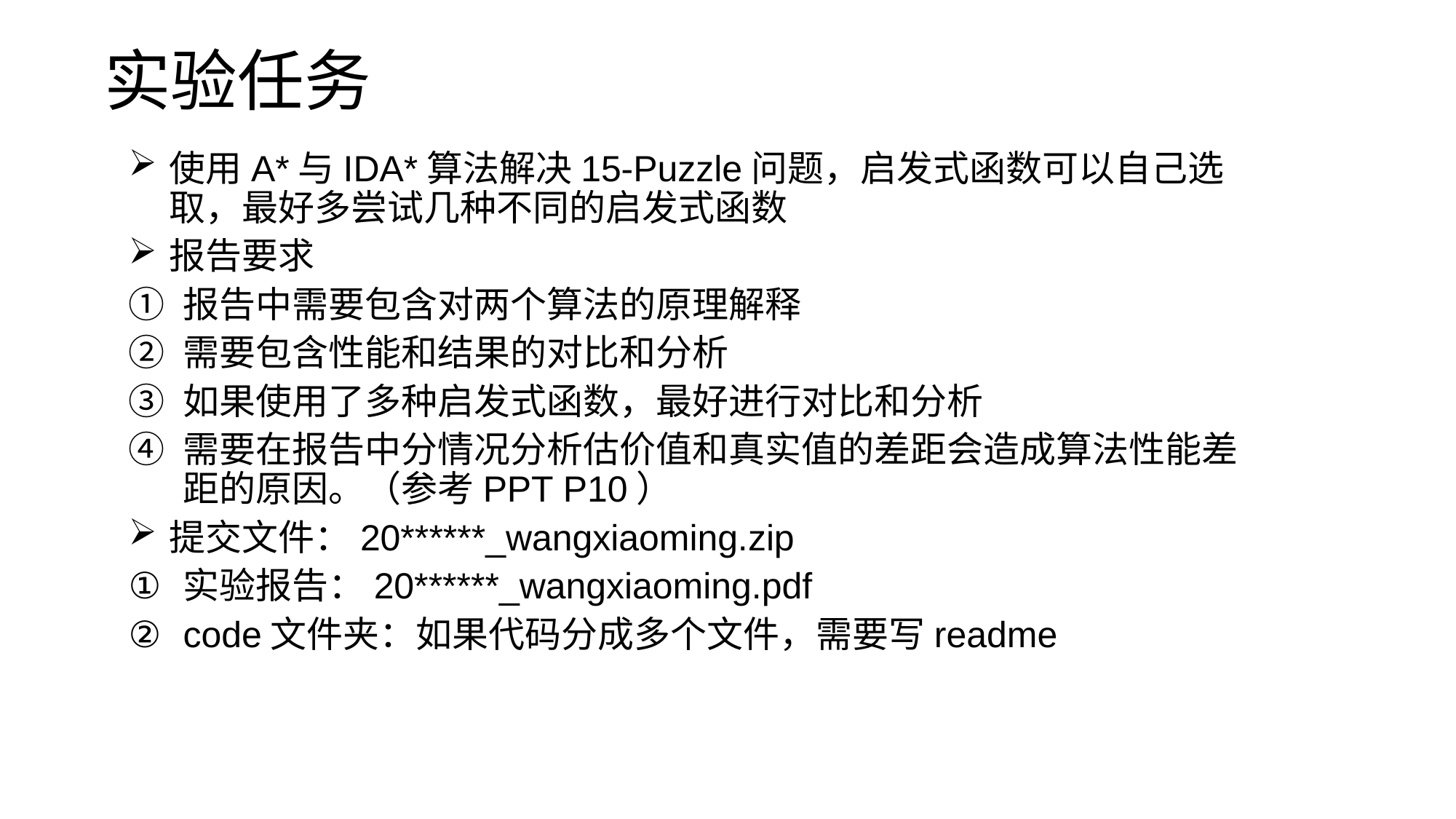

# 实验任务
使用A*与IDA*算法解决15-Puzzle问题，启发式函数可以自己选取，最好多尝试几种不同的启发式函数
报告要求
报告中需要包含对两个算法的原理解释
需要包含性能和结果的对比和分析
如果使用了多种启发式函数，最好进行对比和分析
需要在报告中分情况分析估价值和真实值的差距会造成算法性能差距的原因。（参考PPT P10）
提交文件：20******_wangxiaoming.zip
实验报告：20******_wangxiaoming.pdf
code文件夹：如果代码分成多个文件，需要写readme